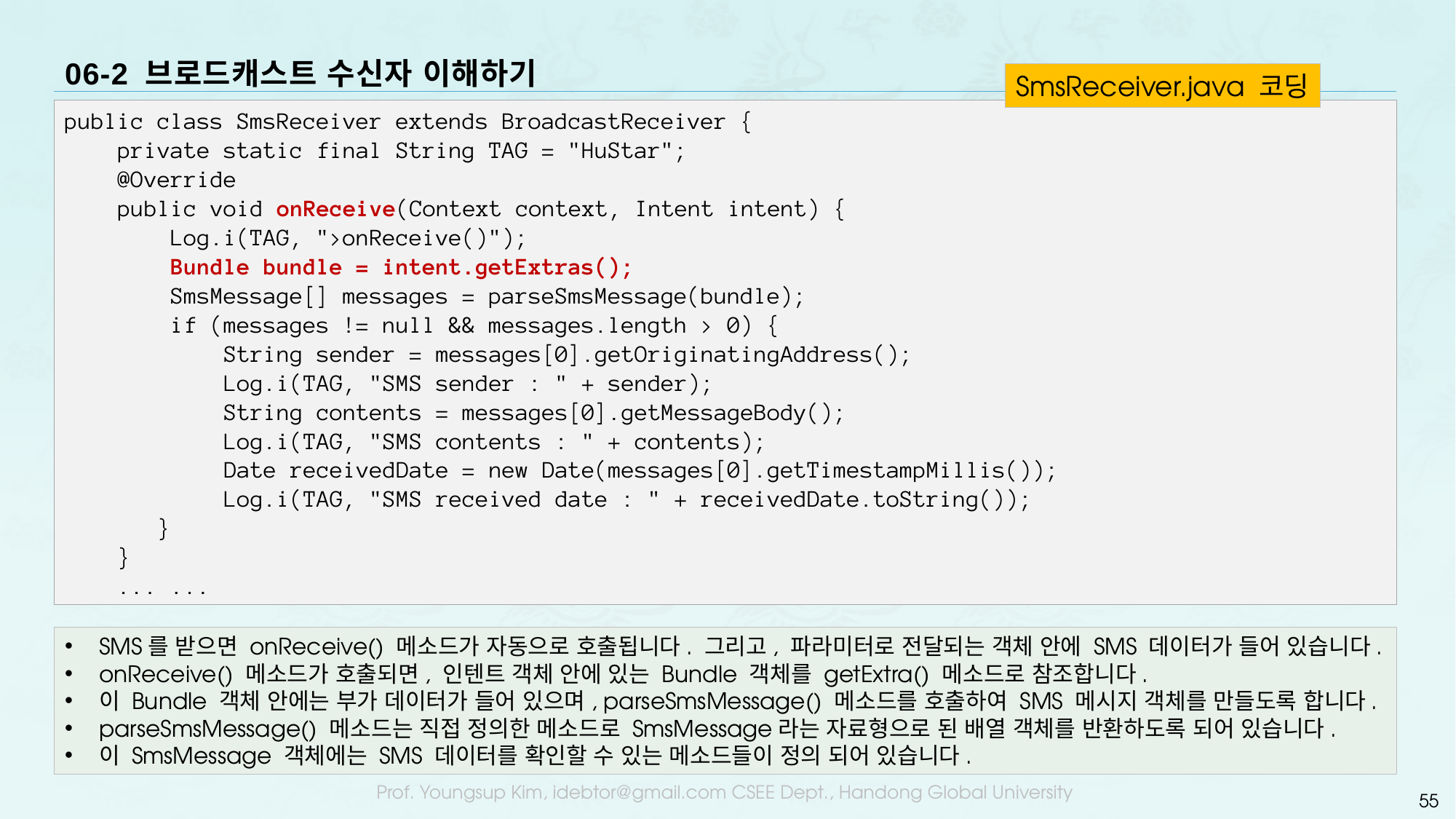

# 06-2 브로드캐스트 수신자 이해하기
SmsReceiver.java 코딩

public class SmsReceiver extends BroadcastReceiver {
    private static final String TAG = "HuStar";
    @Override
    public void onReceive(Context context, Intent intent) {
        Log.i(TAG, ">onReceive()");
        Bundle bundle = intent.getExtras();
        SmsMessage[] messages = parseSmsMessage(bundle);
        if (messages != null && messages.length > 0) {
            String sender = messages[0].getOriginatingAddress();
            Log.i(TAG, "SMS sender : " + sender);
            String contents = messages[0].getMessageBody();
            Log.i(TAG, "SMS contents : " + contents);
            Date receivedDate = new Date(messages[0].getTimestampMillis());
            Log.i(TAG, "SMS received date : " + receivedDate.toString());
       }
    }
    ... ...
SMS를 받으면 onReceive() 메소드가 자동으로 호출됩니다. 그리고, 파라미터로 전달되는 객체 안에 SMS 데이터가 들어 있습니다.
onReceive() 메소드가 호출되면, 인텐트 객체 안에 있는 Bundle 객체를 getExtra() 메소드로 참조합니다.
이 Bundle 객체 안에는 부가 데이터가 들어 있으며, parseSmsMessage() 메소드를 호출하여 SMS 메시지 객체를 만들도록 합니다.
parseSmsMessage() 메소드는 직접 정의한 메소드로 SmsMessage라는 자료형으로 된 배열 객체를 반환하도록 되어 있습니다.
이 SmsMessage 객체에는 SMS 데이터를 확인할 수 있는 메소드들이 정의 되어 있습니다.
55